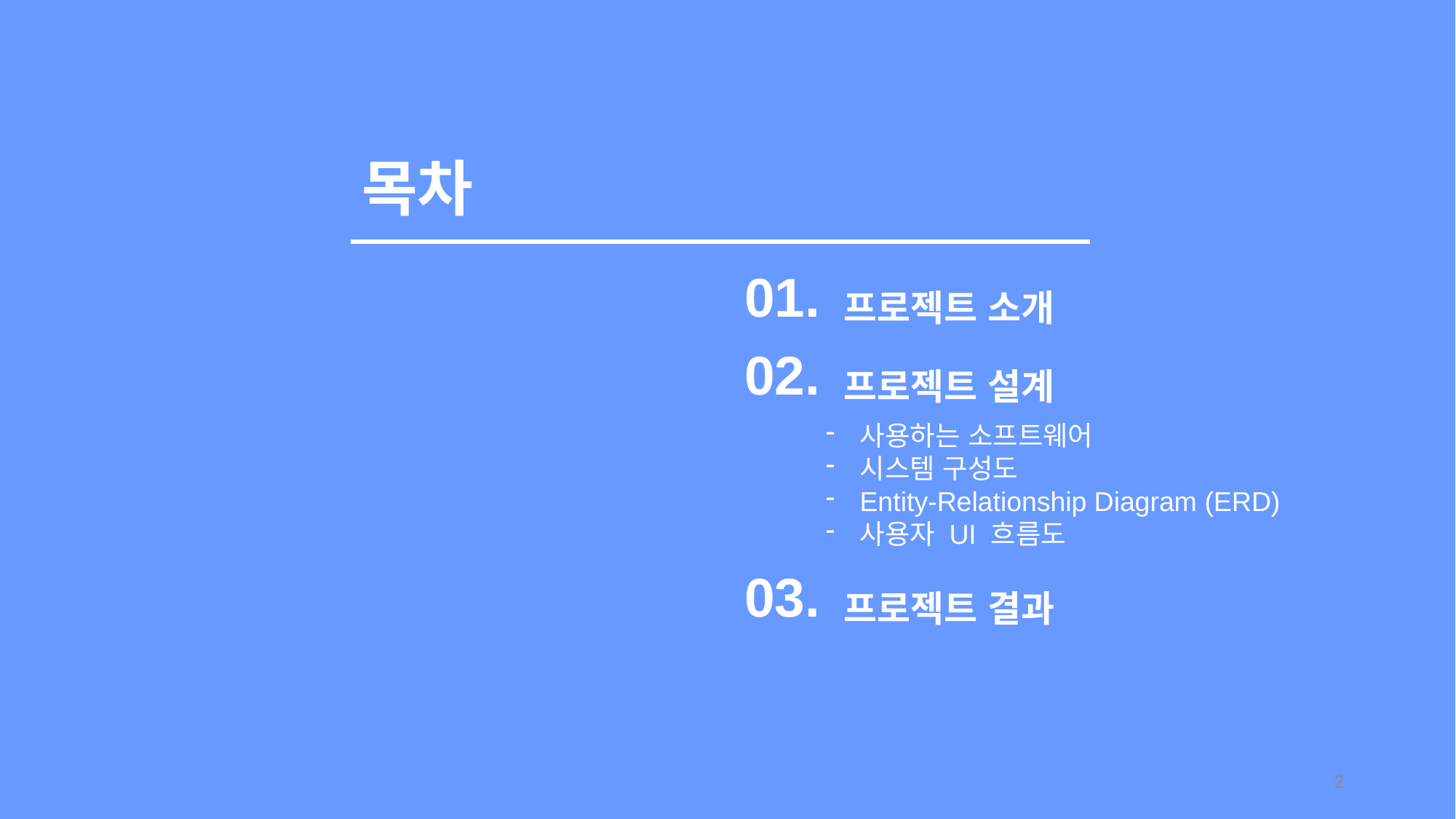

목차
01.
프로젝트 소개
02.
프로젝트 설계
사용하는 소프트웨어
시스템 구성도
Entity-Relationship Diagram (ERD)
사용자 UI 흐름도
03.
프로젝트 결과
2